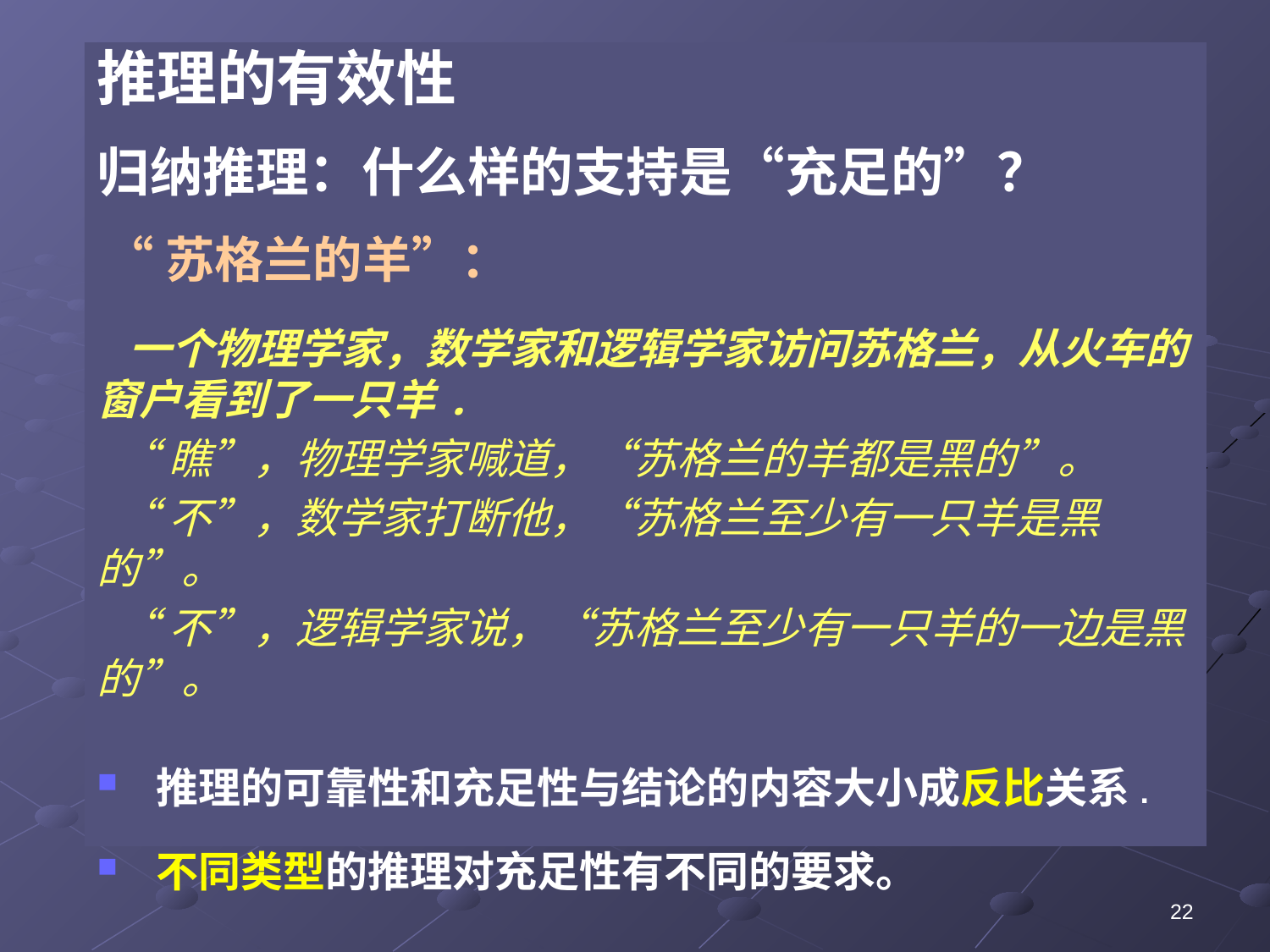

推理的有效性

归纳推理：什么样的支持是“充足的”？

 “苏格兰的羊”：

    一个物理学家，数学家和逻辑学家访问苏格兰，从火车的窗户看到了一只羊.
  “瞧”，物理学家喊道，“苏格兰的羊都是黑的”。
  “不”，数学家打断他，“苏格兰至少有一只羊是黑的”。
  “不”，逻辑学家说，“苏格兰至少有一只羊的一边是黑的”。

  推理的可靠性和充足性与结论的内容大小成反比关系.

  不同类型的推理对充足性有不同的要求。
22